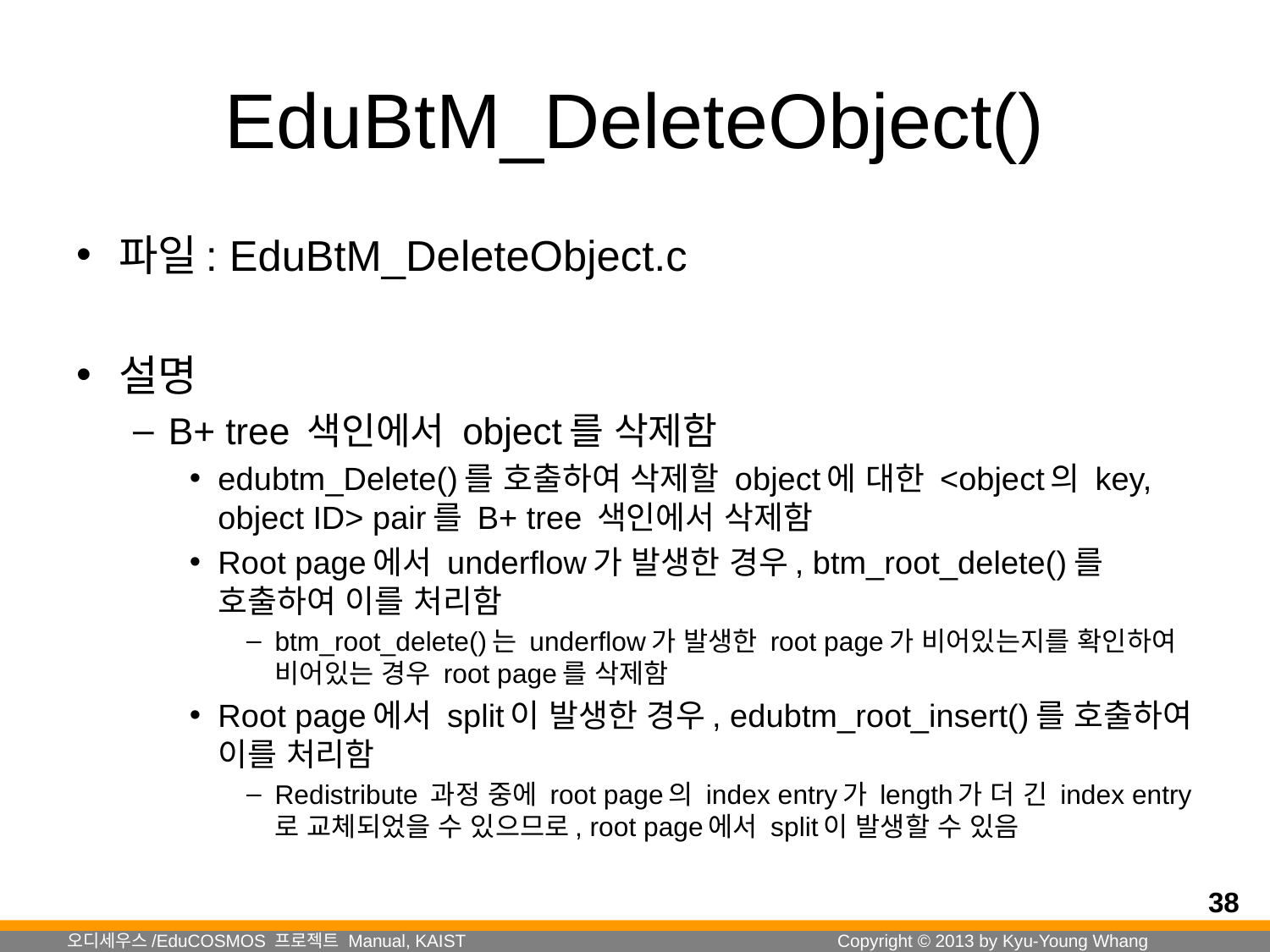

# EduBtM_DeleteObject()
파일: EduBtM_DeleteObject.c

설명
B+ tree 색인에서 object를 삭제함
edubtm_Delete()를 호출하여 삭제할 object에 대한 <object의 key, object ID> pair를 B+ tree 색인에서 삭제함
Root page에서 underflow가 발생한 경우, btm_root_delete()를 호출하여 이를 처리함
btm_root_delete()는 underflow가 발생한 root page가 비어있는지를 확인하여 비어있는 경우 root page를 삭제함
Root page에서 split이 발생한 경우, edubtm_root_insert()를 호출하여 이를 처리함
Redistribute 과정 중에 root page의 index entry가 length가 더 긴 index entry로 교체되었을 수 있으므로, root page에서 split이 발생할 수 있음